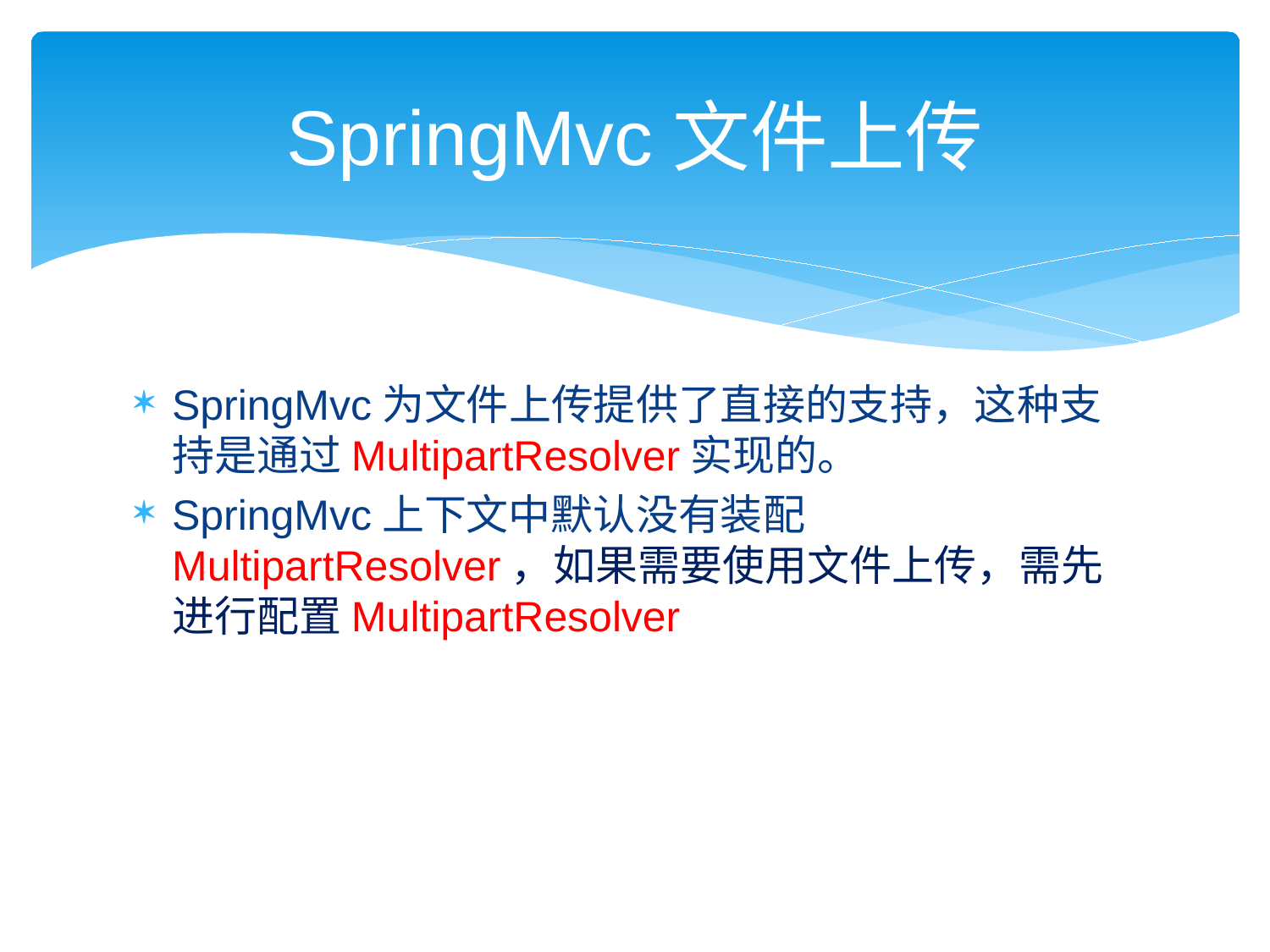

# SpringMvc文件上传
SpringMvc为文件上传提供了直接的支持，这种支持是通过MultipartResolver实现的。
SpringMvc上下文中默认没有装配MultipartResolver，如果需要使用文件上传，需先进行配置MultipartResolver